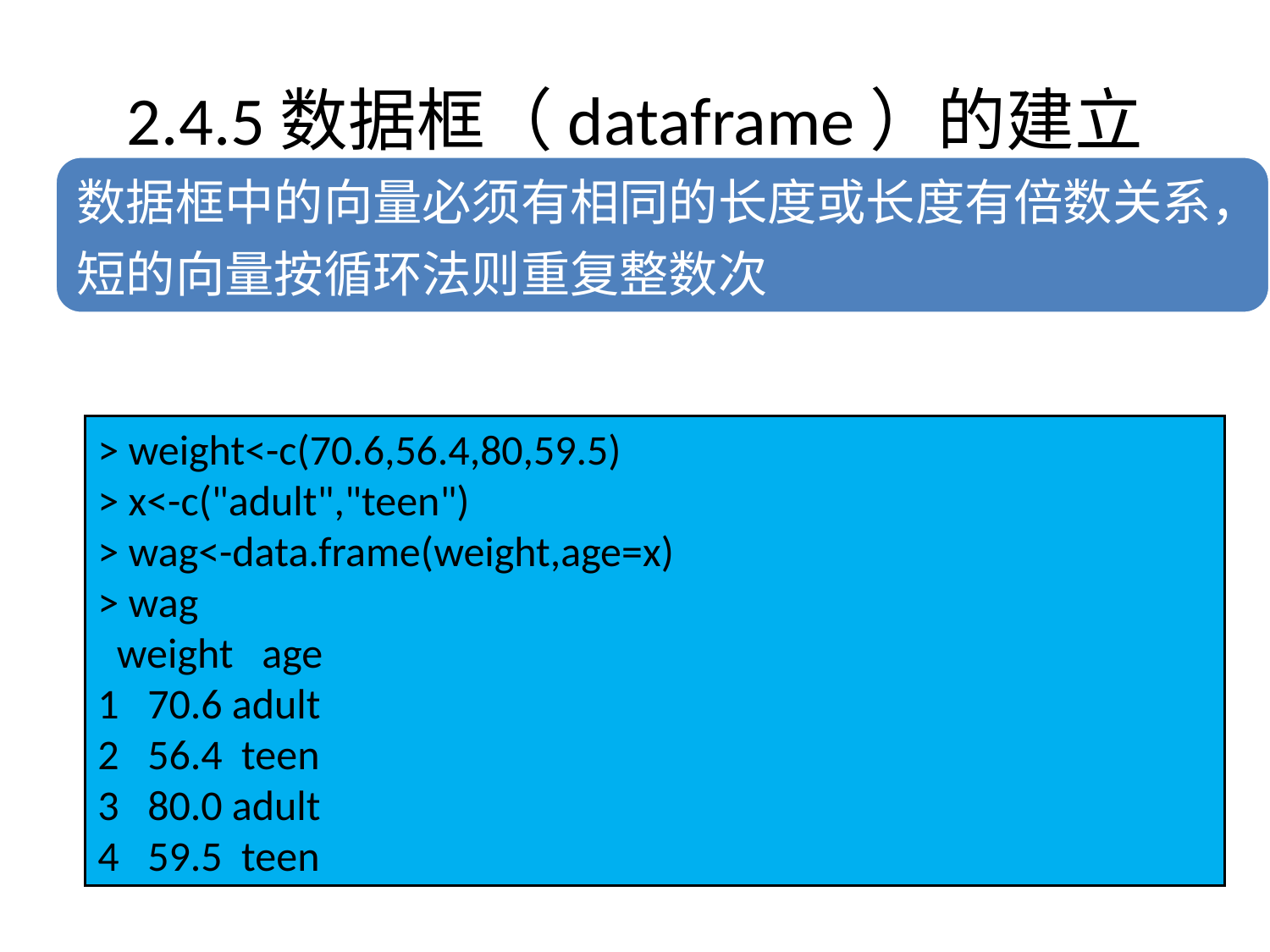

# 2.4.5数据框（dataframe）的建立
数据框中的向量必须有相同的长度或长度有倍数关系，短的向量按循环法则重复整数次
> weight<-c(70.6,56.4,80,59.5)
> x<-c("adult","teen")
> wag<-data.frame(weight,age=x)
> wag
  weight   age
1   70.6 adult
2   56.4  teen
3   80.0 adult
4   59.5  teen